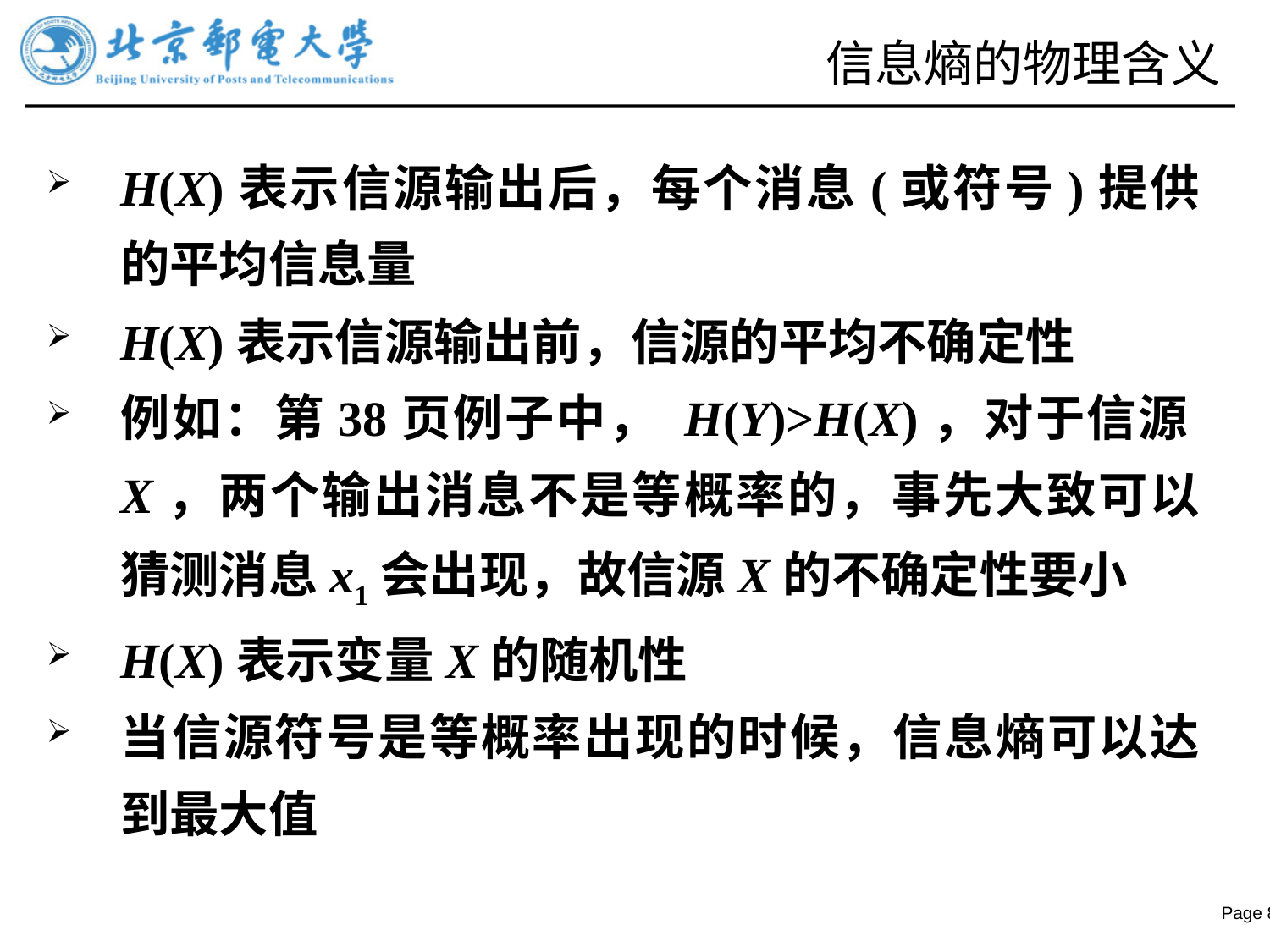

# 信息熵的物理含义
H(X)表示信源输出后，每个消息(或符号)提供的平均信息量
H(X)表示信源输出前，信源的平均不确定性
例如：第38页例子中， H(Y)>H(X)，对于信源X，两个输出消息不是等概率的，事先大致可以猜测消息x1会出现，故信源X的不确定性要小
H(X)表示变量X的随机性
当信源符号是等概率出现的时候，信息熵可以达到最大值